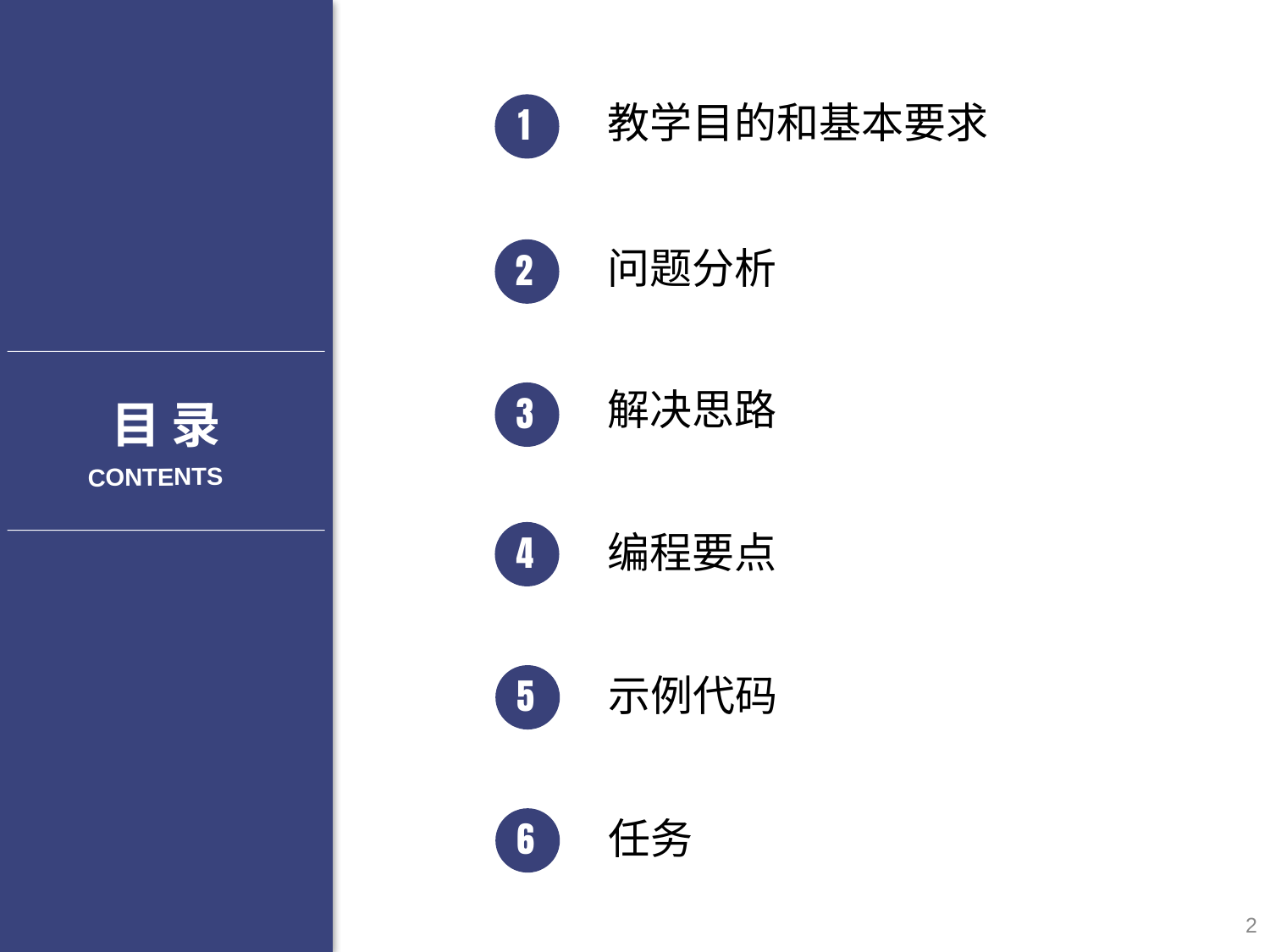

教学目的和基本要求

1
问题分析

2

解决思路

3
目 录
CONTENTS
编程要点

4

示例代码

5
任务

6
2